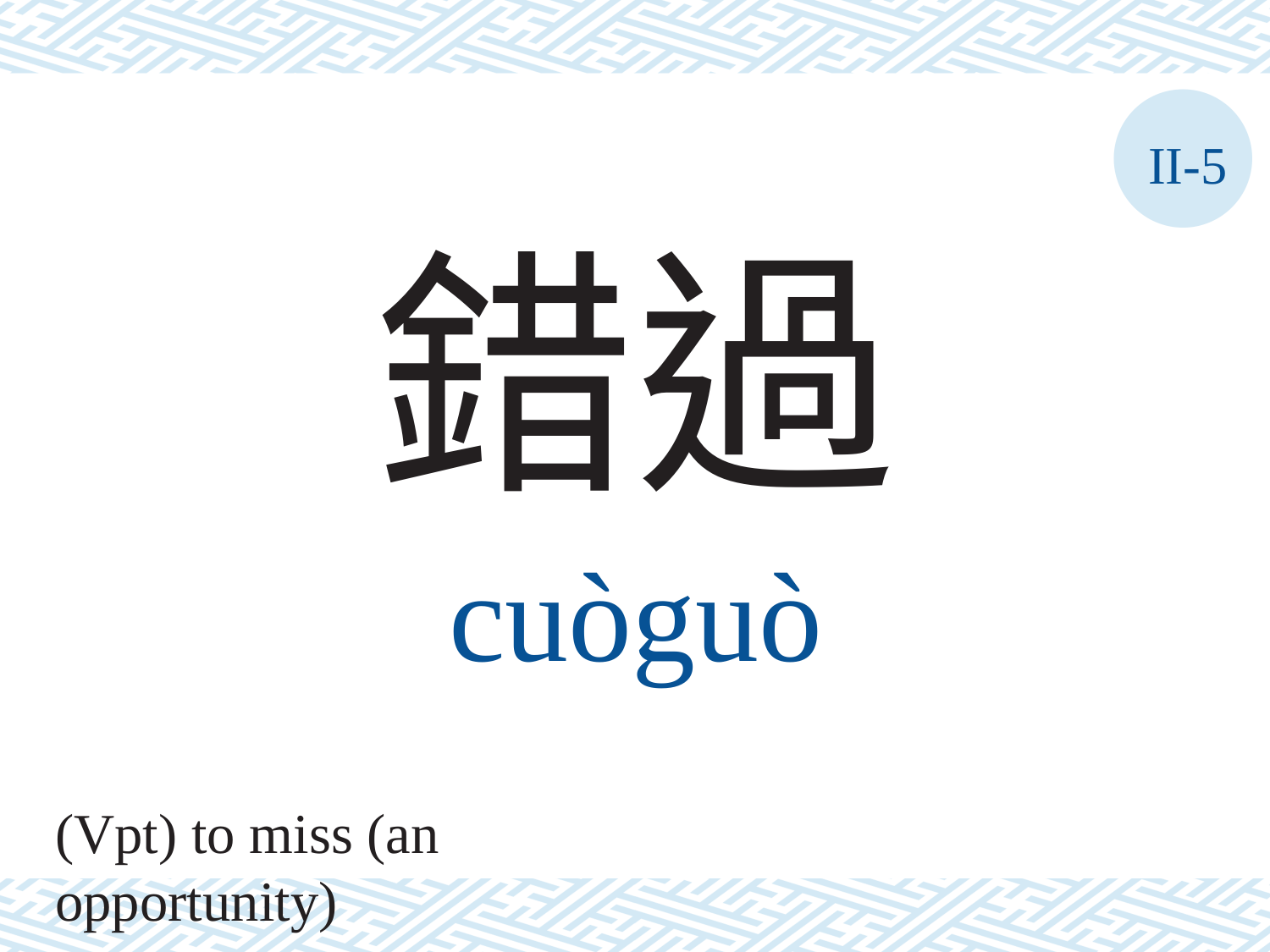

II-5
錯過
cuòguò
(Vpt) to miss (an opportunity)